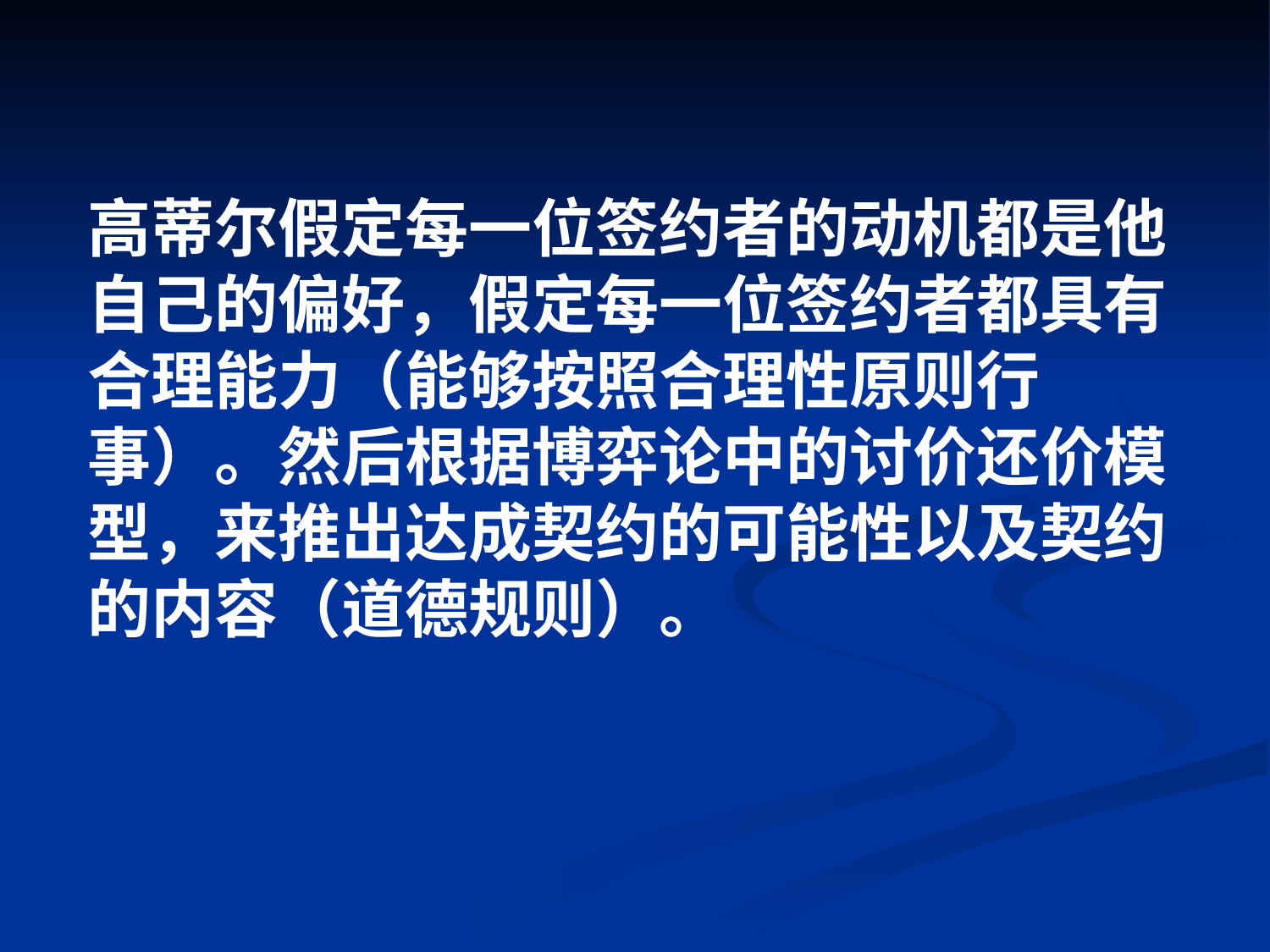

高蒂尔假定每一位签约者的动机都是他自己的偏好，假定每一位签约者都具有合理能力（能够按照合理性原则行事）。然后根据博弈论中的讨价还价模型，来推出达成契约的可能性以及契约的内容（道德规则）。